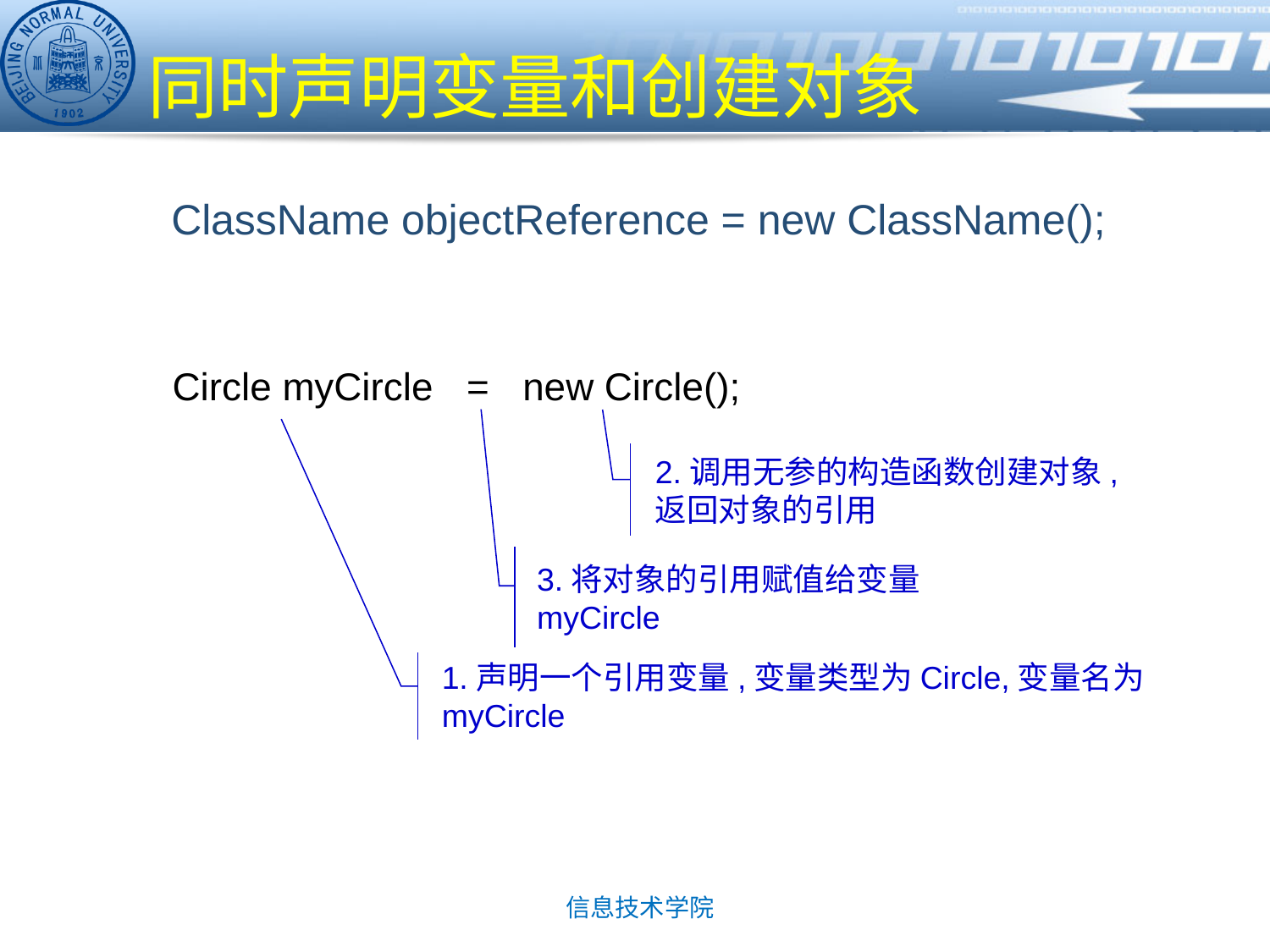

# 同时声明变量和创建对象
ClassName objectReference = new ClassName();
Circle myCircle
=
new Circle();
2.调用无参的构造函数创建对象,返回对象的引用
3.将对象的引用赋值给变量myCircle
1.声明一个引用变量,变量类型为Circle,变量名为myCircle
11